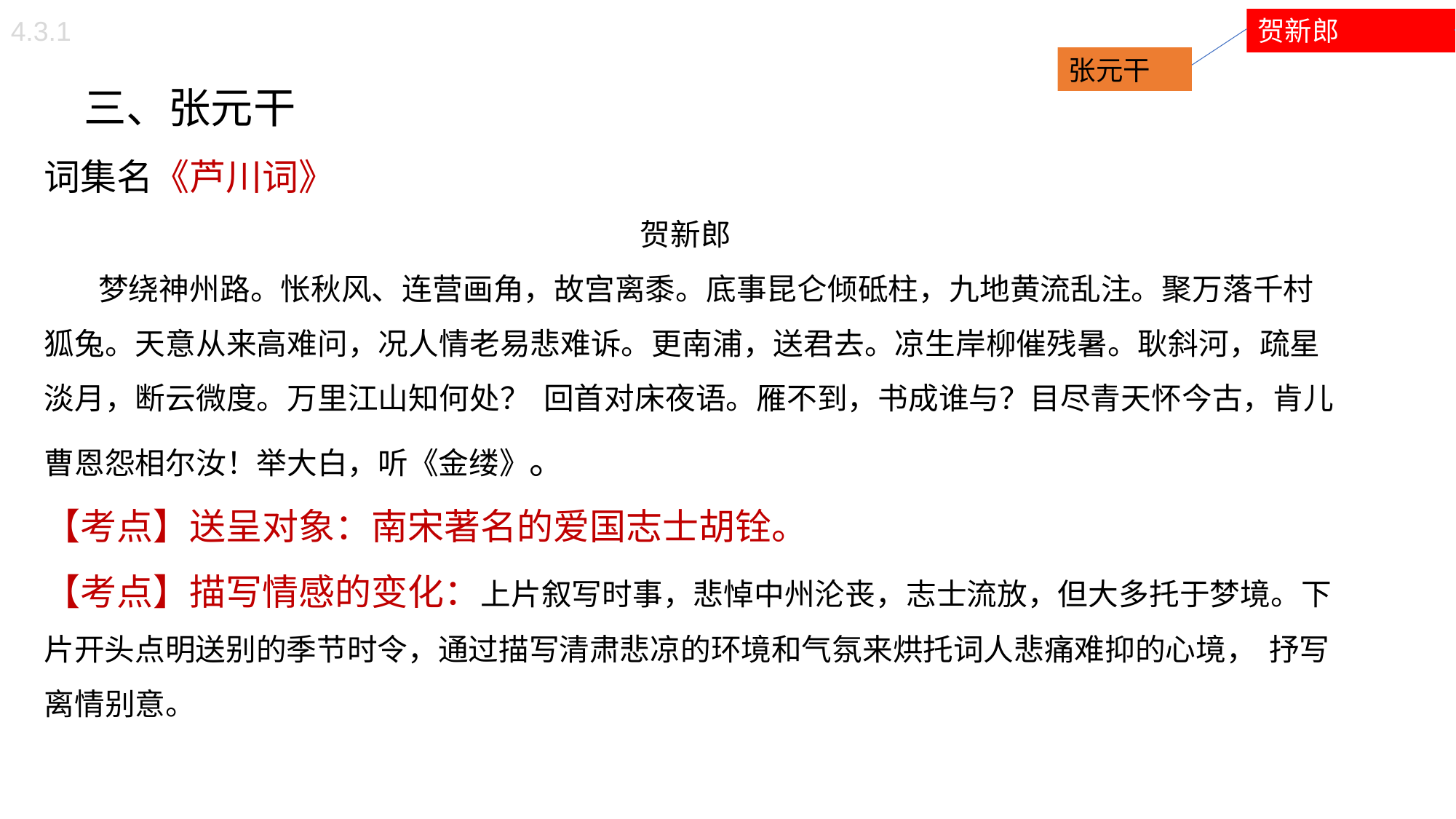

4.3.1
贺新郎
张元干
    三、张元干
词集名《芦川词》
贺新郎
       梦绕神州路。怅秋风、连营画角，故宫离黍。底事昆仑倾砥柱，九地黄流乱注。聚万落千村狐兔。天意从来高难问，况人情老易悲难诉。更南浦，送君去。凉生岸柳催残暑。耿斜河，疏星淡月，断云微度。万里江山知何处？  回首对床夜语。雁不到，书成谁与？目尽青天怀今古，肯儿曹恩怨相尔汝！举大白，听《金缕》。
【考点】送呈对象：南宋著名的爱国志士胡铨。
【考点】描写情感的变化：上片叙写时事，悲悼中州沦丧，志士流放，但大多托于梦境。下  片开头点明送别的季节时令，通过描写清肃悲凉的环境和气氛来烘托词人悲痛难抑的心境，  抒写离情别意。